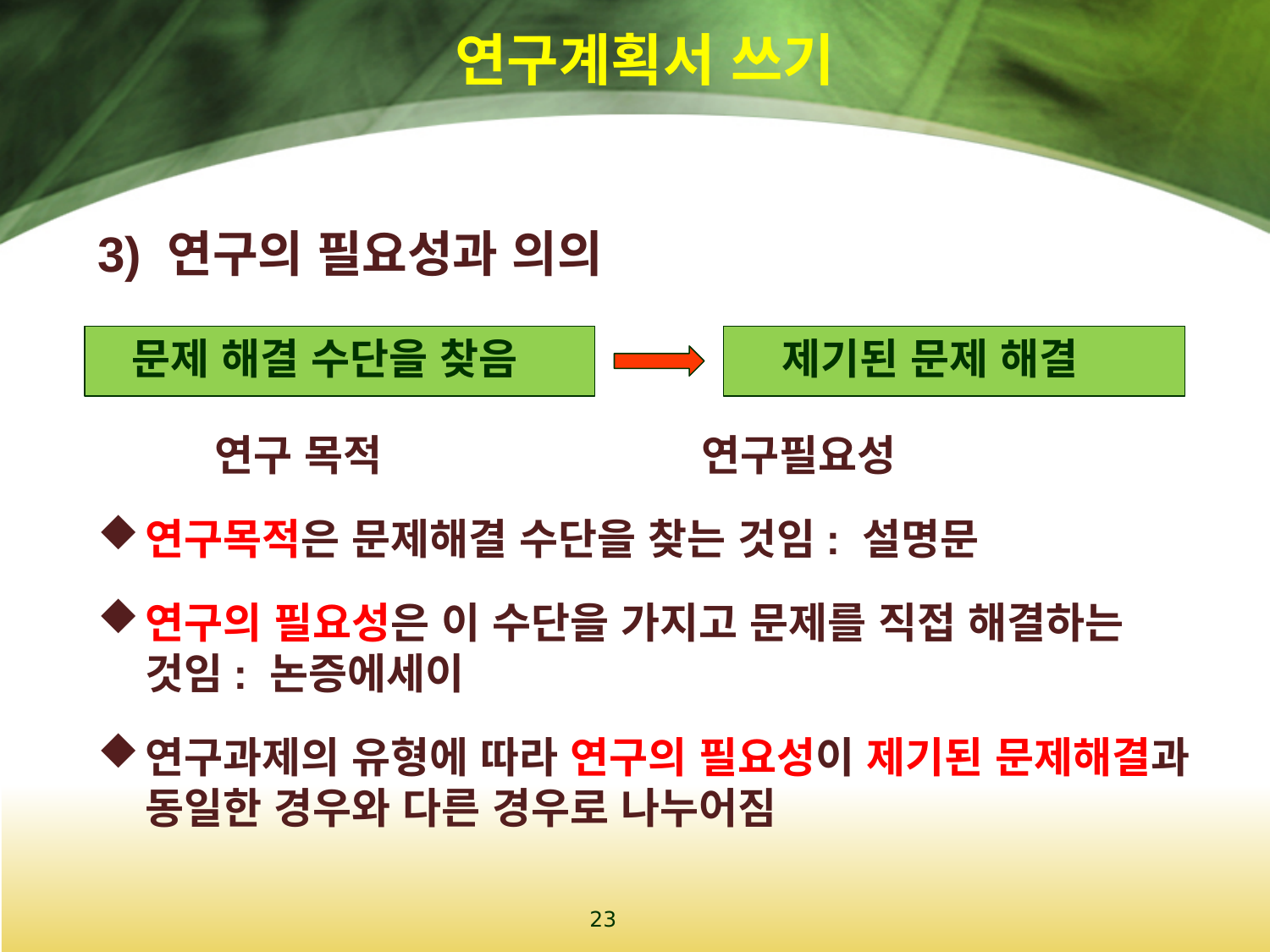

# 연구계획서 쓰기
3) 연구의 필요성과 의의

         연구 목적                           연구필요성

연구목적은 문제해결 수단을 찾는 것임: 설명문

연구의 필요성은 이 수단을 가지고 문제를 직접 해결하는 것임: 논증에세이

연구과제의 유형에 따라 연구의 필요성이 제기된 문제해결과 동일한 경우와 다른 경우로 나누어짐
  문제 해결 수단을 찾음
   제기된 문제 해결

23